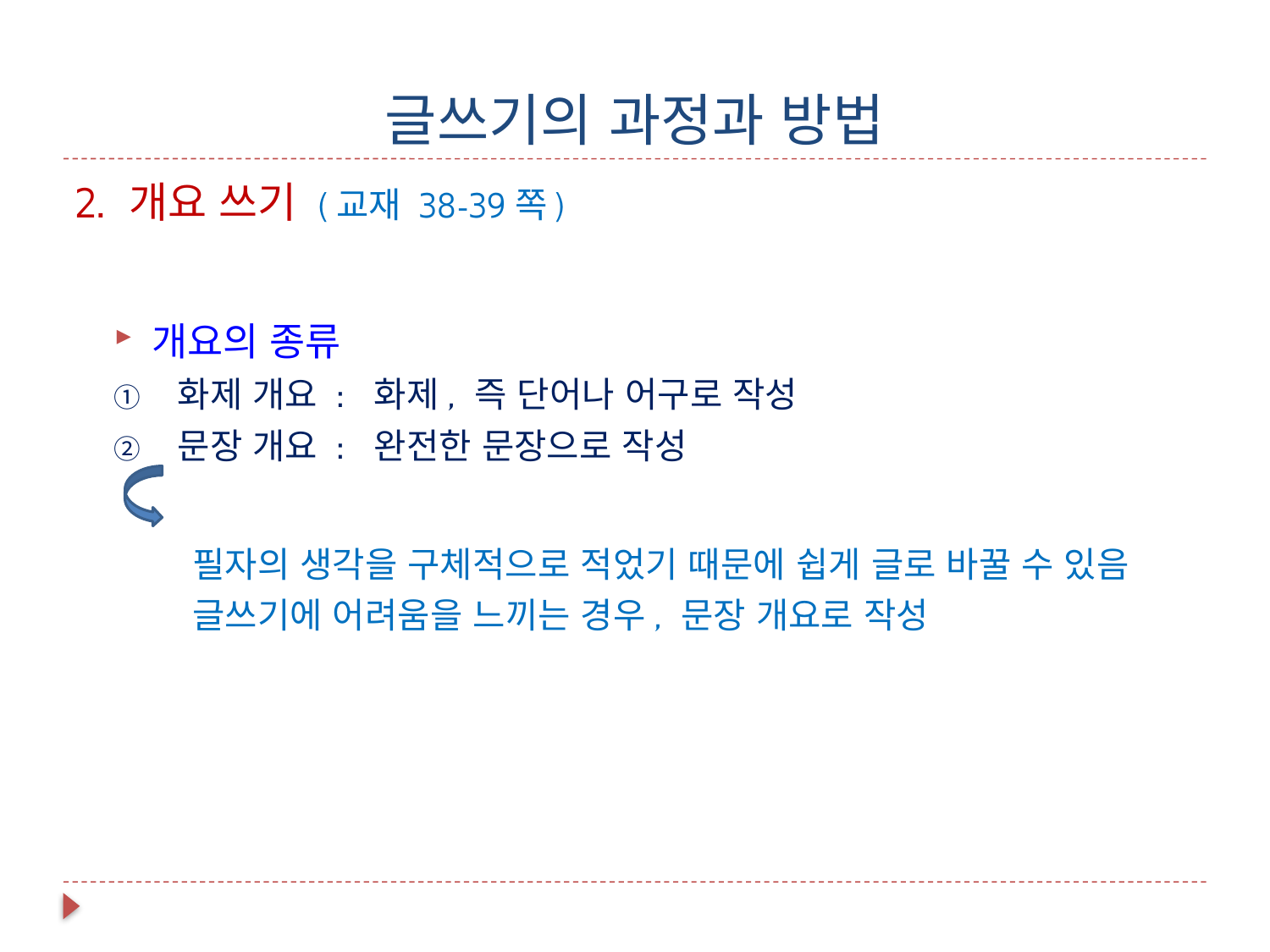

# 글쓰기의 과정과 방법
2. 개요 쓰기 (교재 38-39쪽)

개요의 종류
화제 개요 :  화제, 즉 단어나 어구로 작성
문장 개요 :  완전한 문장으로 작성

       필자의 생각을 구체적으로 적었기 때문에 쉽게 글로 바꿀 수 있음
       글쓰기에 어려움을 느끼는 경우, 문장 개요로 작성